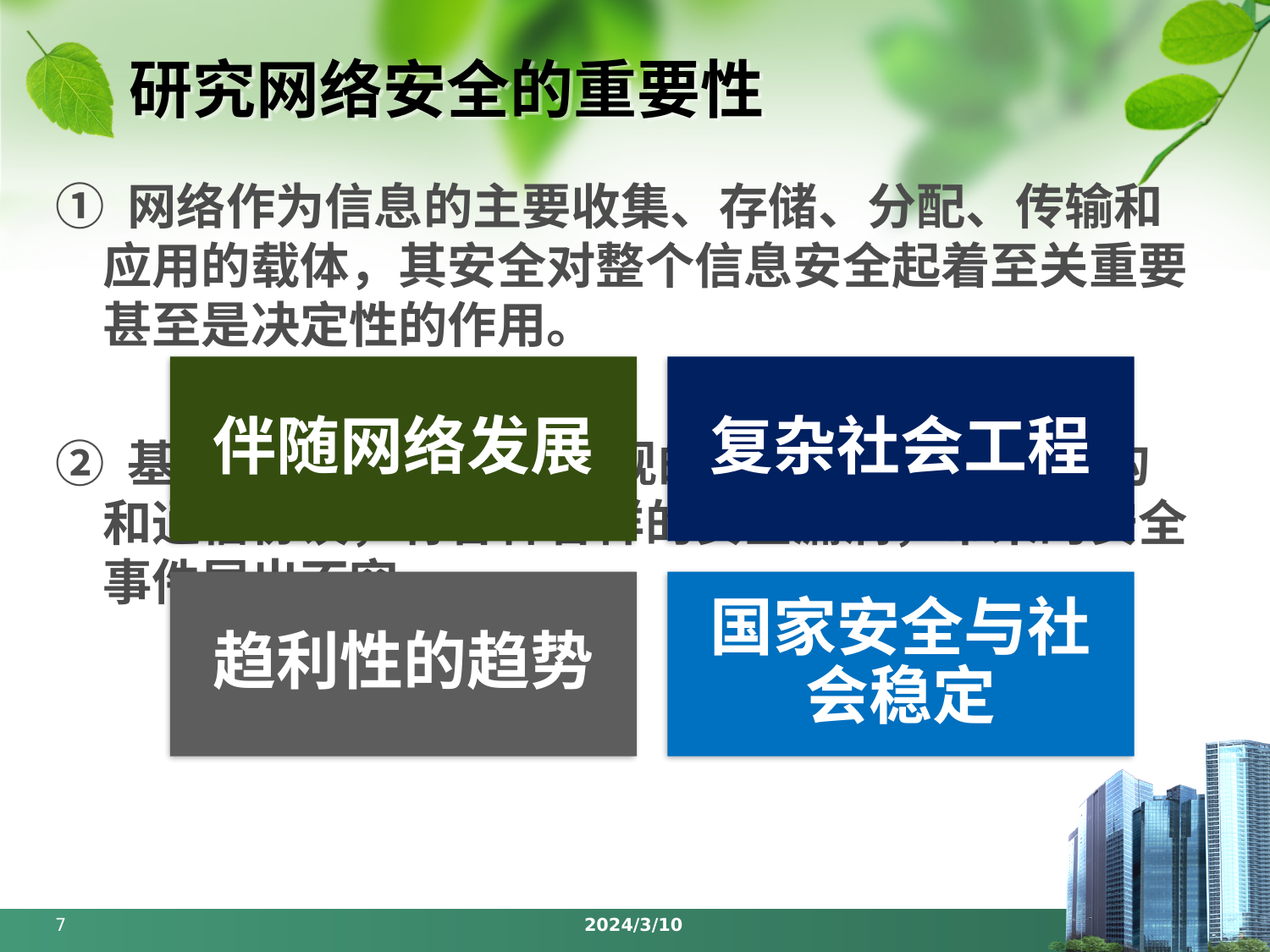

# 研究网络安全的重要性
① 网络作为信息的主要收集、存储、分配、传输和应用的载体，其安全对整个信息安全起着至关重要甚至是决定性的作用。

② 基于TCP/IP协议簇实现的Internet的体系结构和通信协议，有各种各样的安全漏洞，带来的安全事件层出不穷。
伴随网络发展
复杂社会工程
趋利性的趋势
国家安全与社会稳定
7
2024/3/10